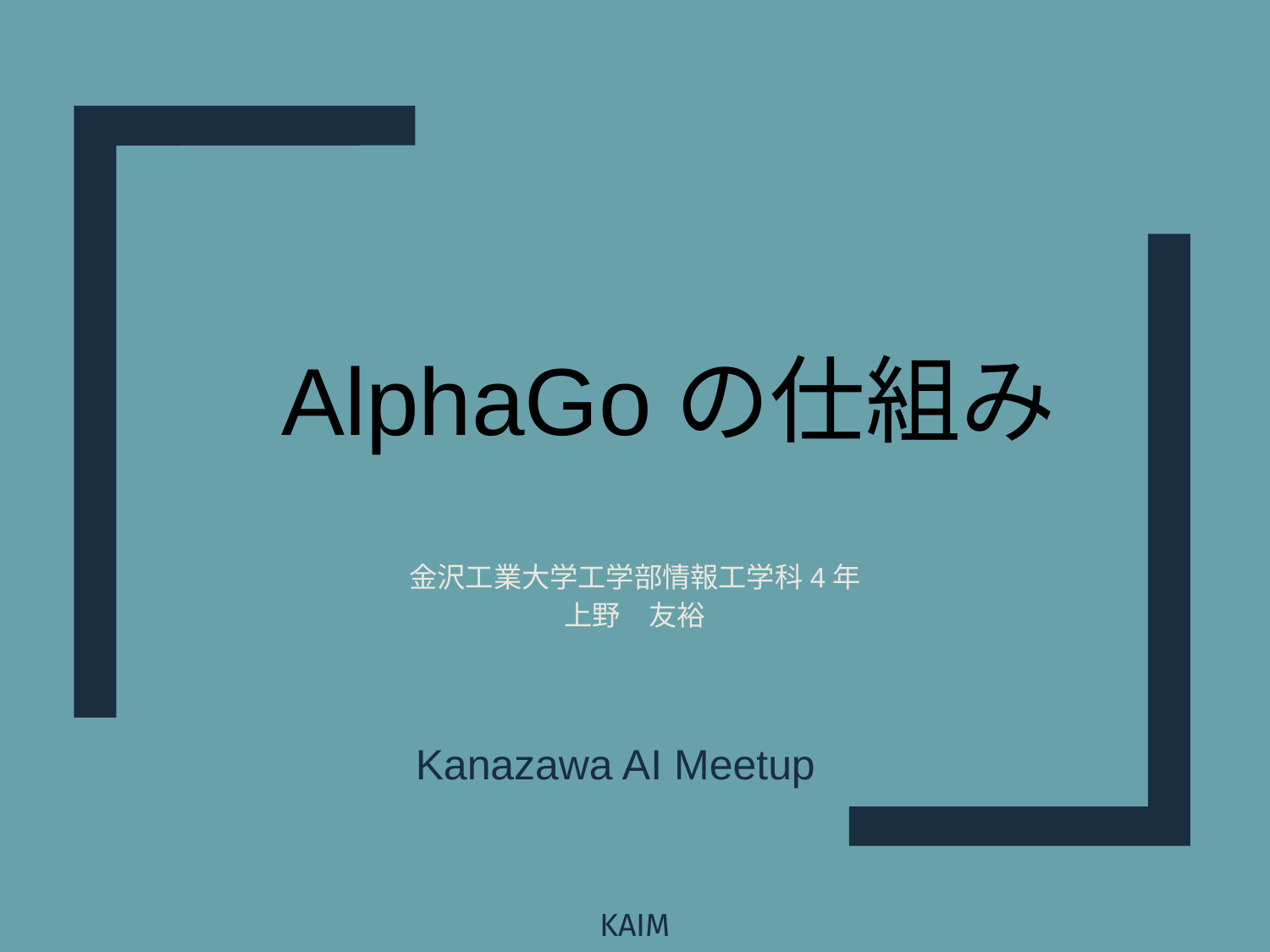

AlphaGoの仕組み
金沢工業大学工学部情報工学科4年
上野　友裕
Kanazawa AI Meetup
KAIM